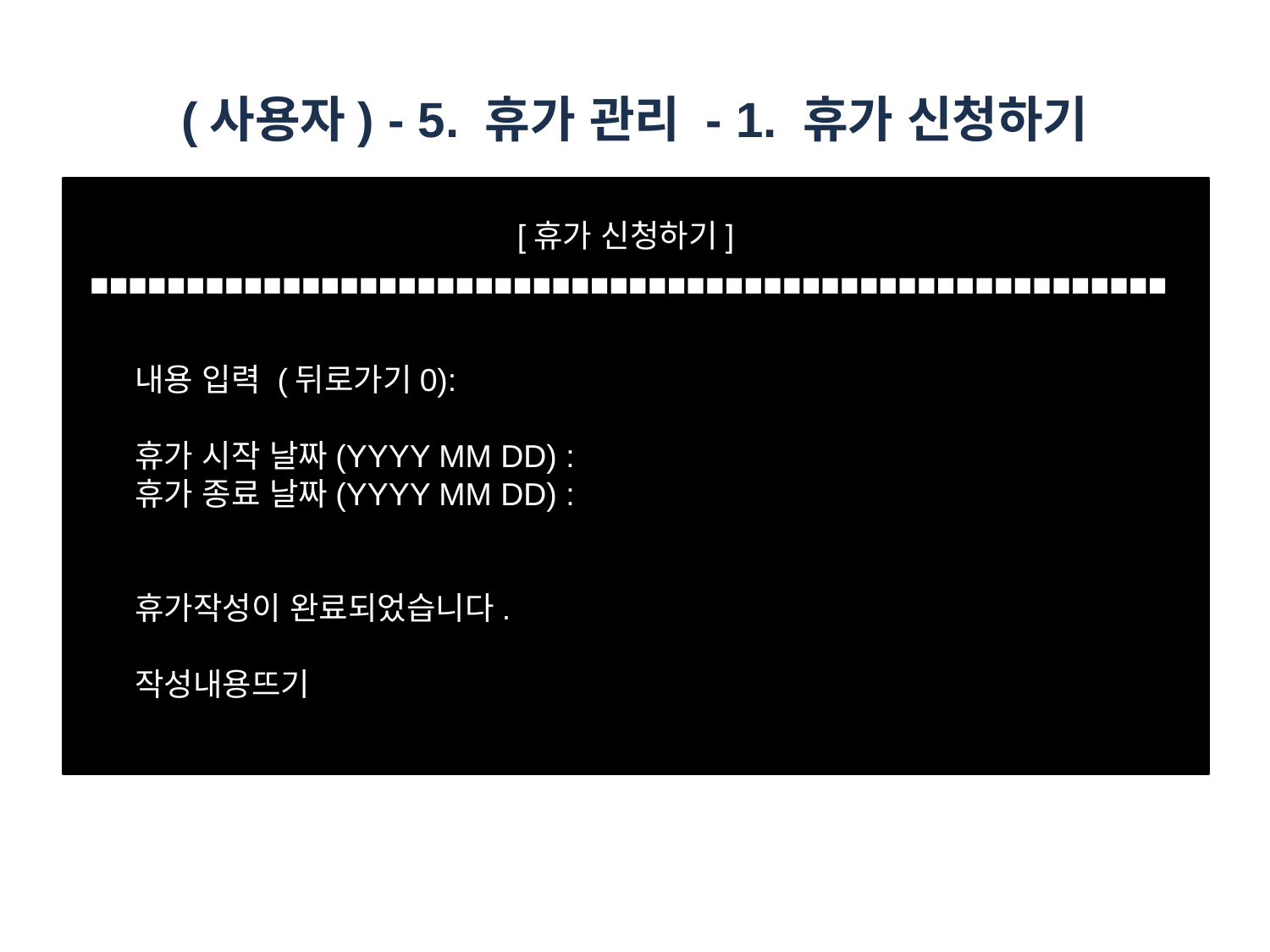

# (사용자) - 5. 휴가 관리 - 1. 휴가 신청하기

                                           [휴가 신청하기]

내용 입력 (뒤로가기0):

휴가 시작 날짜(YYYY MM DD) :
휴가 종료 날짜(YYYY MM DD) :

휴가작성이 완료되었습니다.

작성내용뜨기

■■■■■■■■■■■■■■■■■■■■■■■■■■■■■■■■■■■■■■■■■■■■■■■■■■■■■■■■